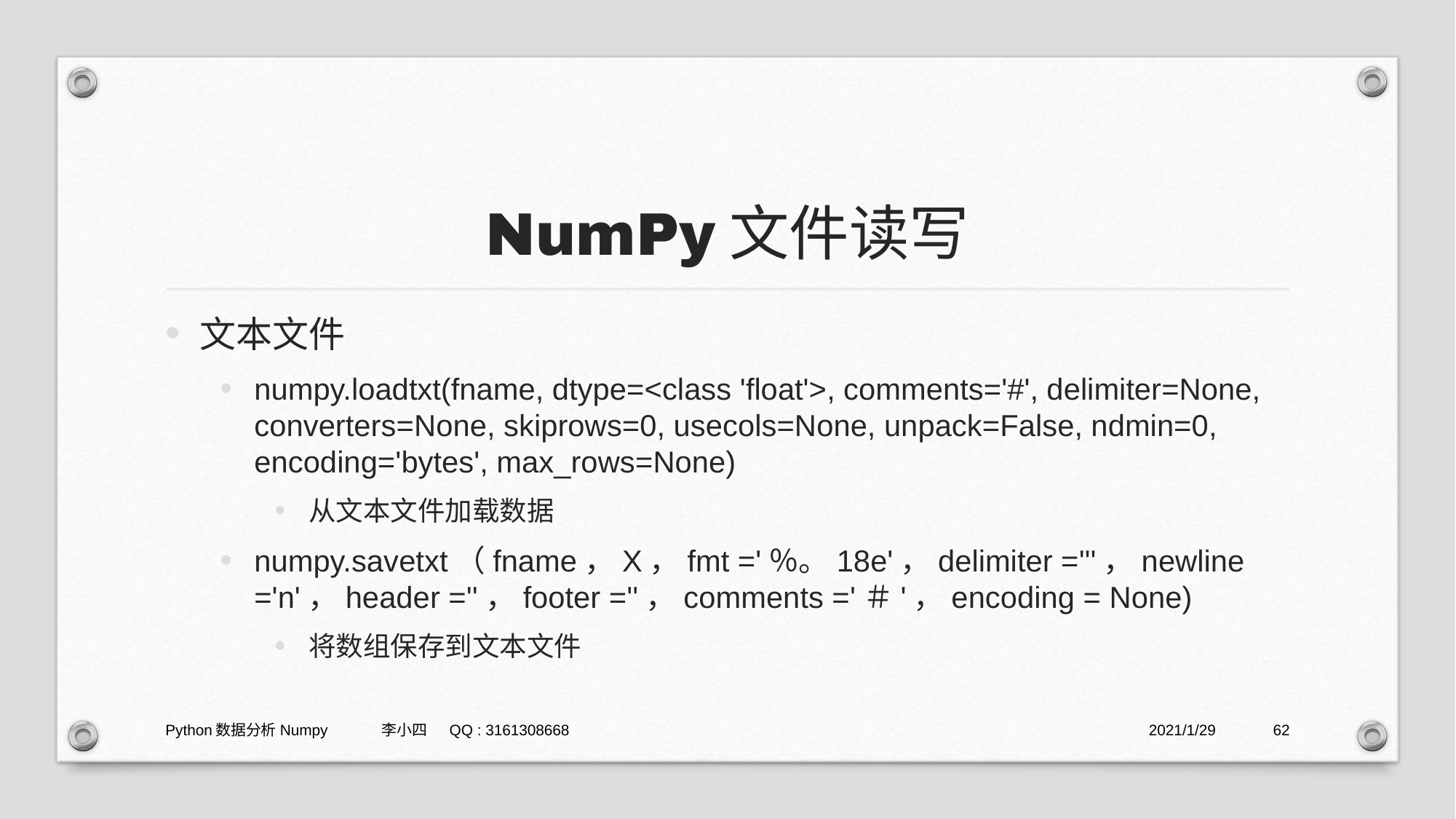

# NumPy文件读写
文本文件
numpy.loadtxt(fname, dtype=<class 'float'>, comments='#', delimiter=None, converters=None, skiprows=0, usecols=None, unpack=False, ndmin=0, encoding='bytes', max_rows=None)
从文本文件加载数据
numpy.savetxt（fname，X，fmt ='％。18e'，delimiter ='''，newline ='n'，header =''，footer =''，comments ='＃'，encoding = None)
将数组保存到文本文件
Python数据分析Numpy            李小四    QQ : 3161308668
2021/1/29
62